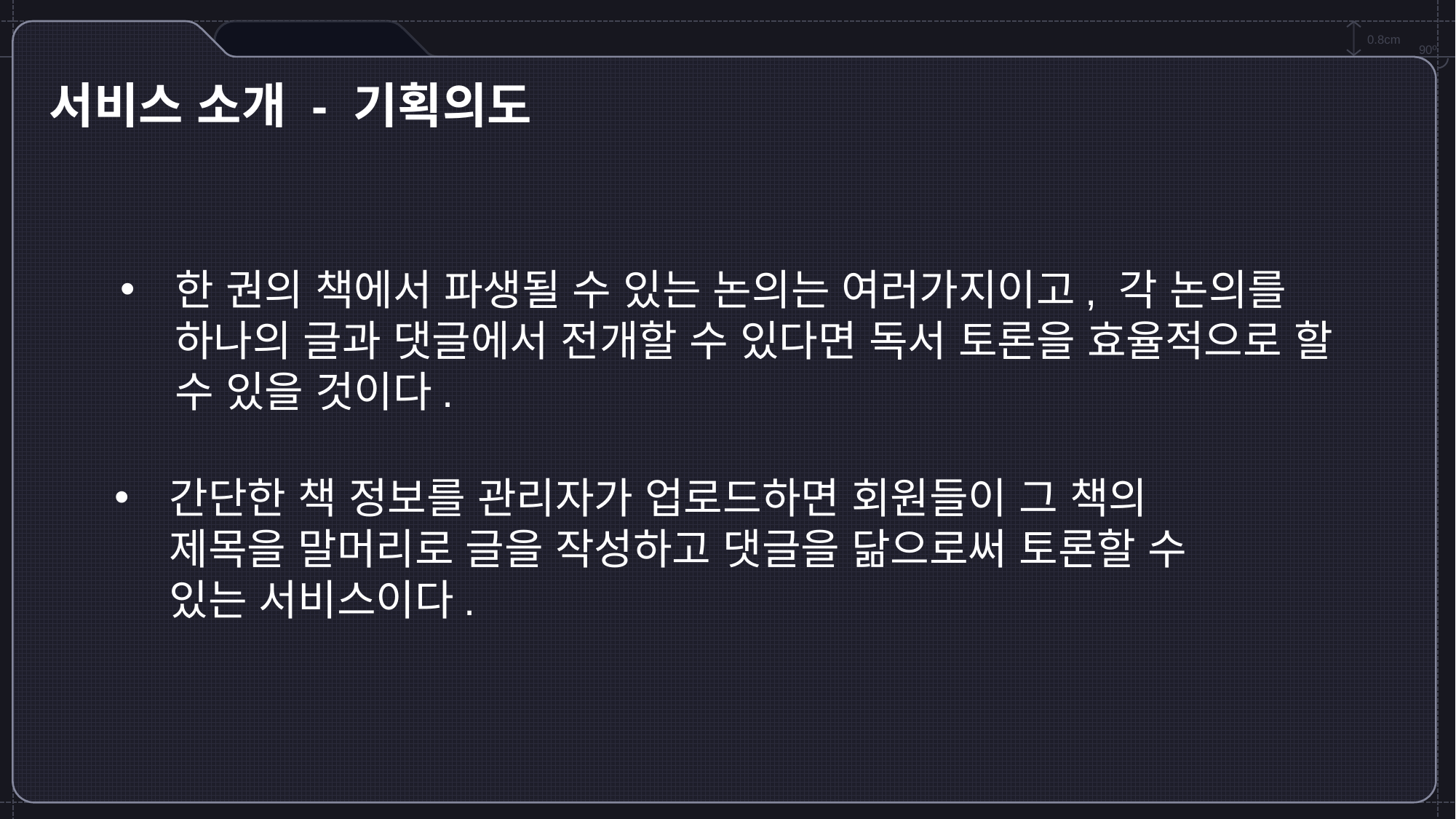

0.8cm
90º

서비스 소개 - 기획의도
한 권의 책에서 파생될 수 있는 논의는 여러가지이고, 각 논의를 하나의 글과 댓글에서 전개할 수 있다면 독서 토론을 효율적으로 할 수 있을 것이다.
간단한 책 정보를 관리자가 업로드하면 회원들이 그 책의 제목을 말머리로 글을 작성하고 댓글을 닮으로써 토론할 수 있는 서비스이다.